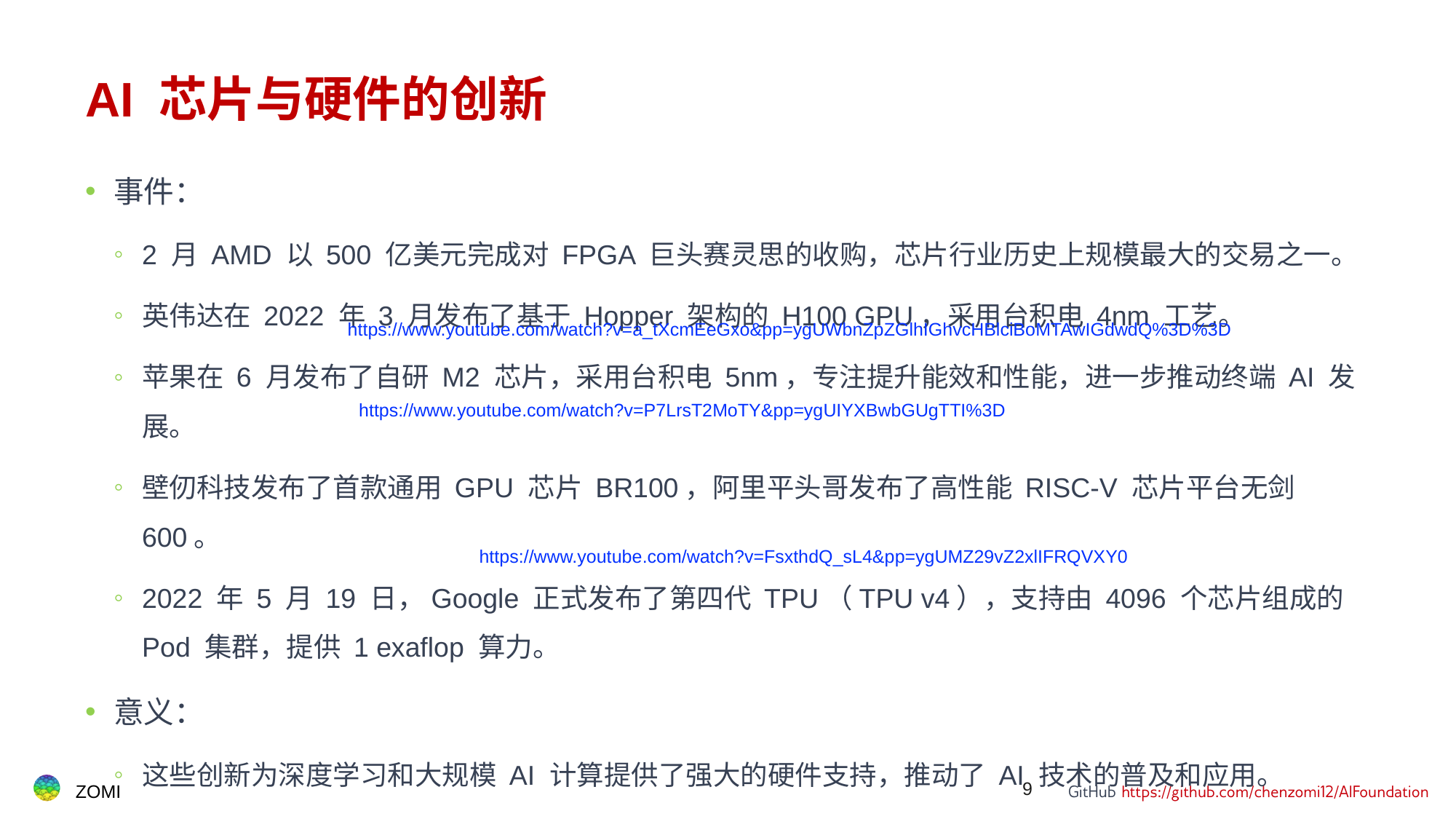

# AI 芯片与硬件的创新
事件：
2 月 AMD 以 500 亿美元完成对 FPGA 巨头赛灵思的收购，芯片行业历史上规模最大的交易之一。
英伟达在 2022 年 3 月发布了基于 Hopper 架构的 H100 GPU，采用台积电 4nm 工艺。
苹果在 6 月发布了自研 M2 芯片，采用台积电 5nm，专注提升能效和性能，进一步推动终端 AI 发展。
壁仞科技发布了首款通用 GPU 芯片 BR100，阿里平头哥发布了高性能 RISC-V 芯片平台无剑 600。
2022 年 5 月 19 日，Google 正式发布了第四代 TPU（TPU v4），支持由 4096 个芯片组成的 Pod 集群，提供 1 exaflop 算力。
意义：
这些创新为深度学习和大规模 AI 计算提供了强大的硬件支持，推动了 AI 技术的普及和应用。

https://www.youtube.com/watch?v=a_tXcmEeGxo&pp=ygUWbnZpZGlhIGhvcHBlciBoMTAwIGdwdQ%3D%3D
https://www.youtube.com/watch?v=P7LrsT2MoTY&pp=ygUIYXBwbGUgTTI%3D
https://www.youtube.com/watch?v=FsxthdQ_sL4&pp=ygUMZ29vZ2xlIFRQVXY0